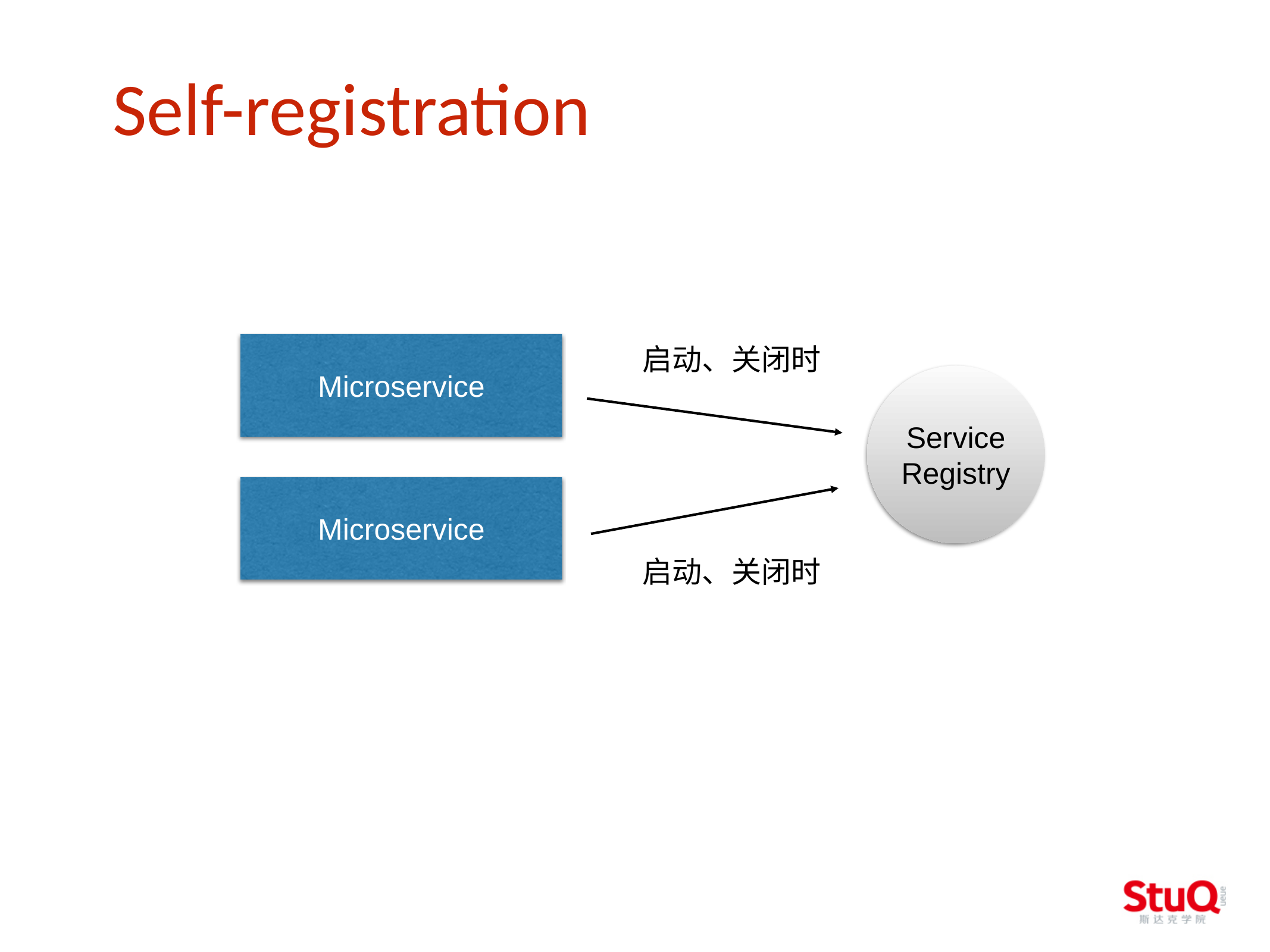

Self-registration
启动、关闭时
Microservice
Service Registry

Microservice

启动、关闭时